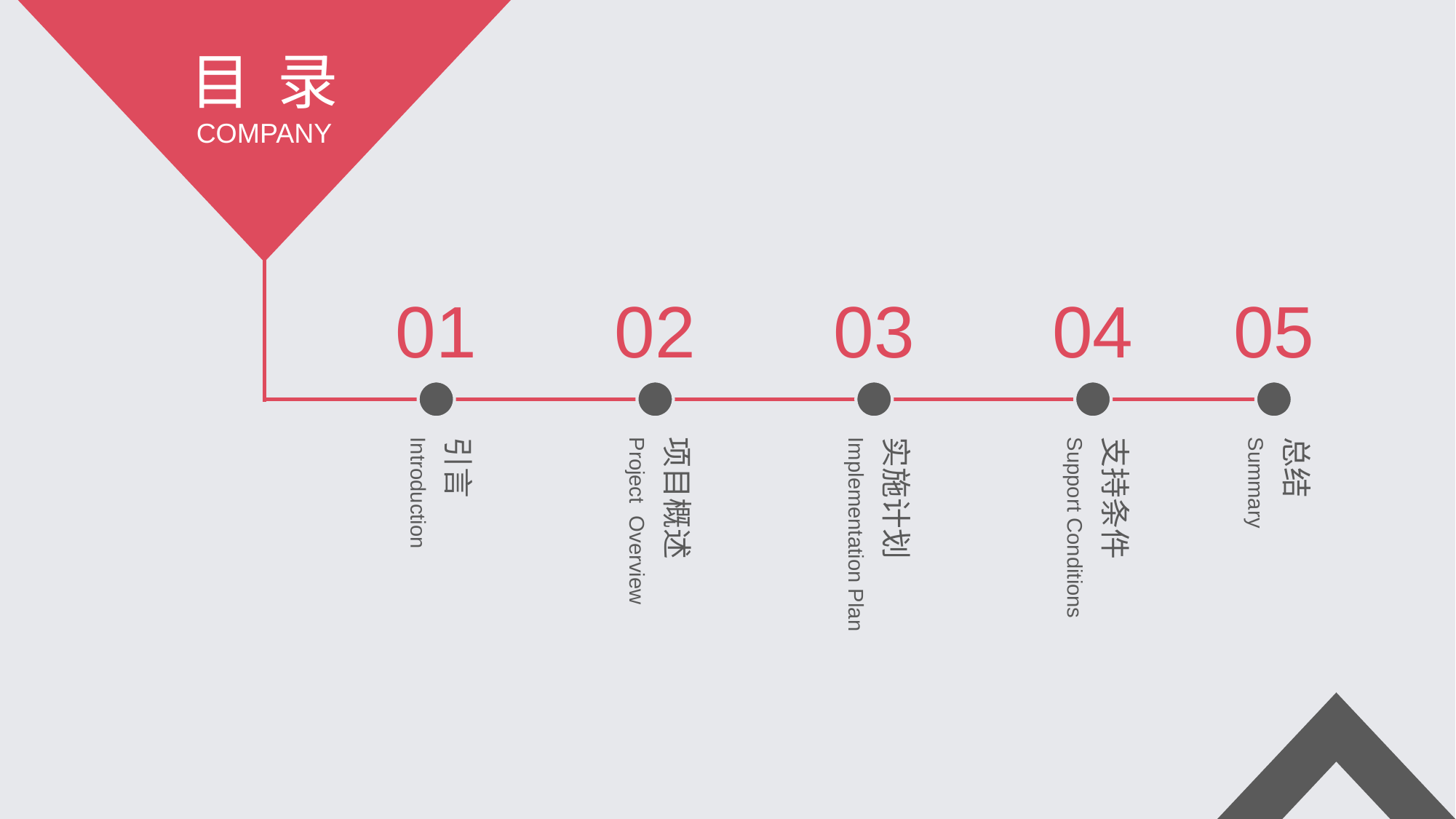

目  录
COMPANY
01
02
03
04
05

Introduction
引言
Project  Overview
项目概述
Implementation Plan
实施计划
Support Conditions
支持条件
Summary
总结